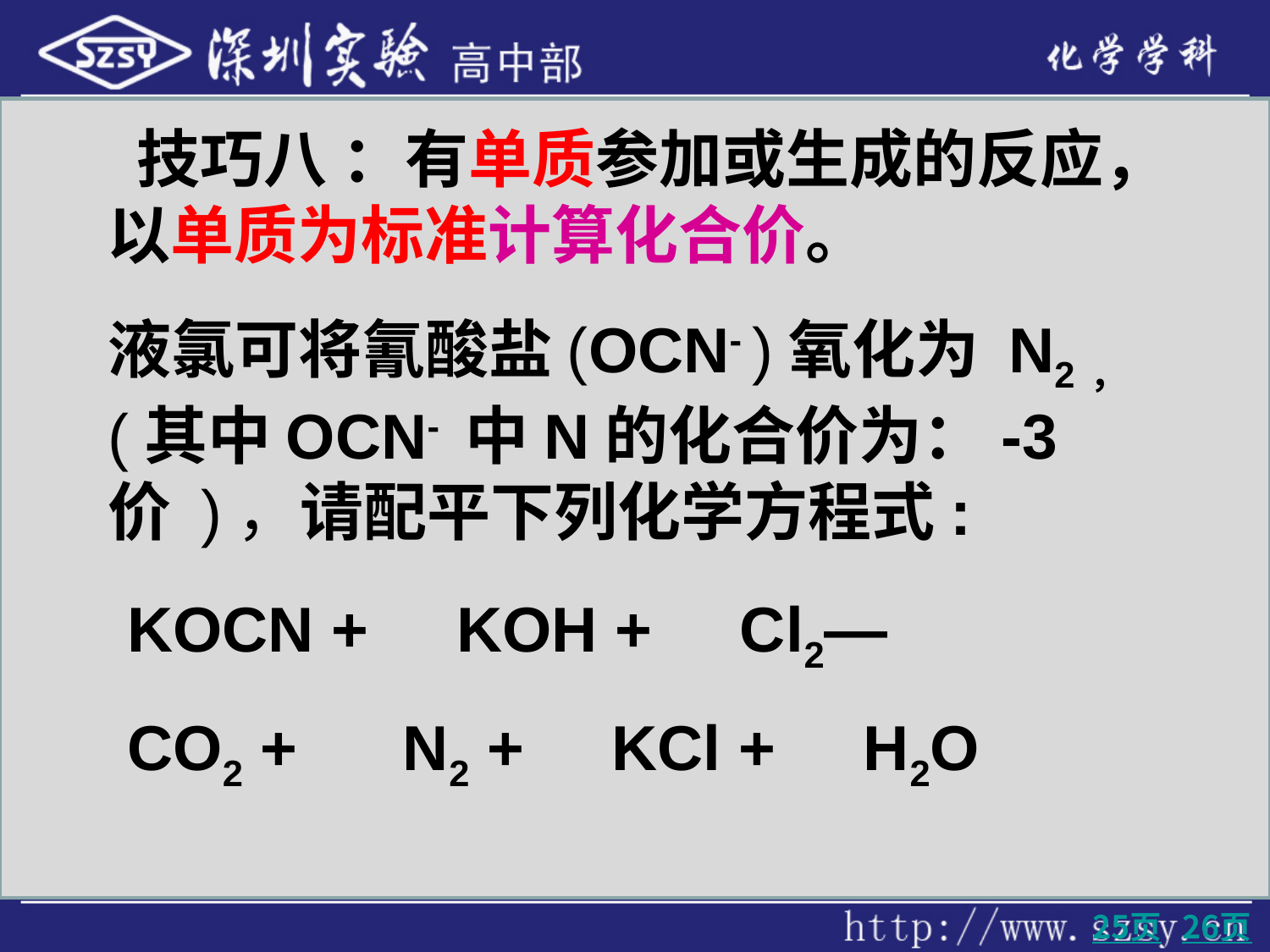

技巧八 ：有单质参加或生成的反应，以单质为标准计算化合价。
液氯可将氰酸盐(OCN- )氧化为 N2， (其中OCN- 中N的化合价为：-3价 )，请配平下列化学方程式:
KOCN +     KOH +     Cl2—
CO2 +      N2 +     KCl +     H2O
 25页
26页